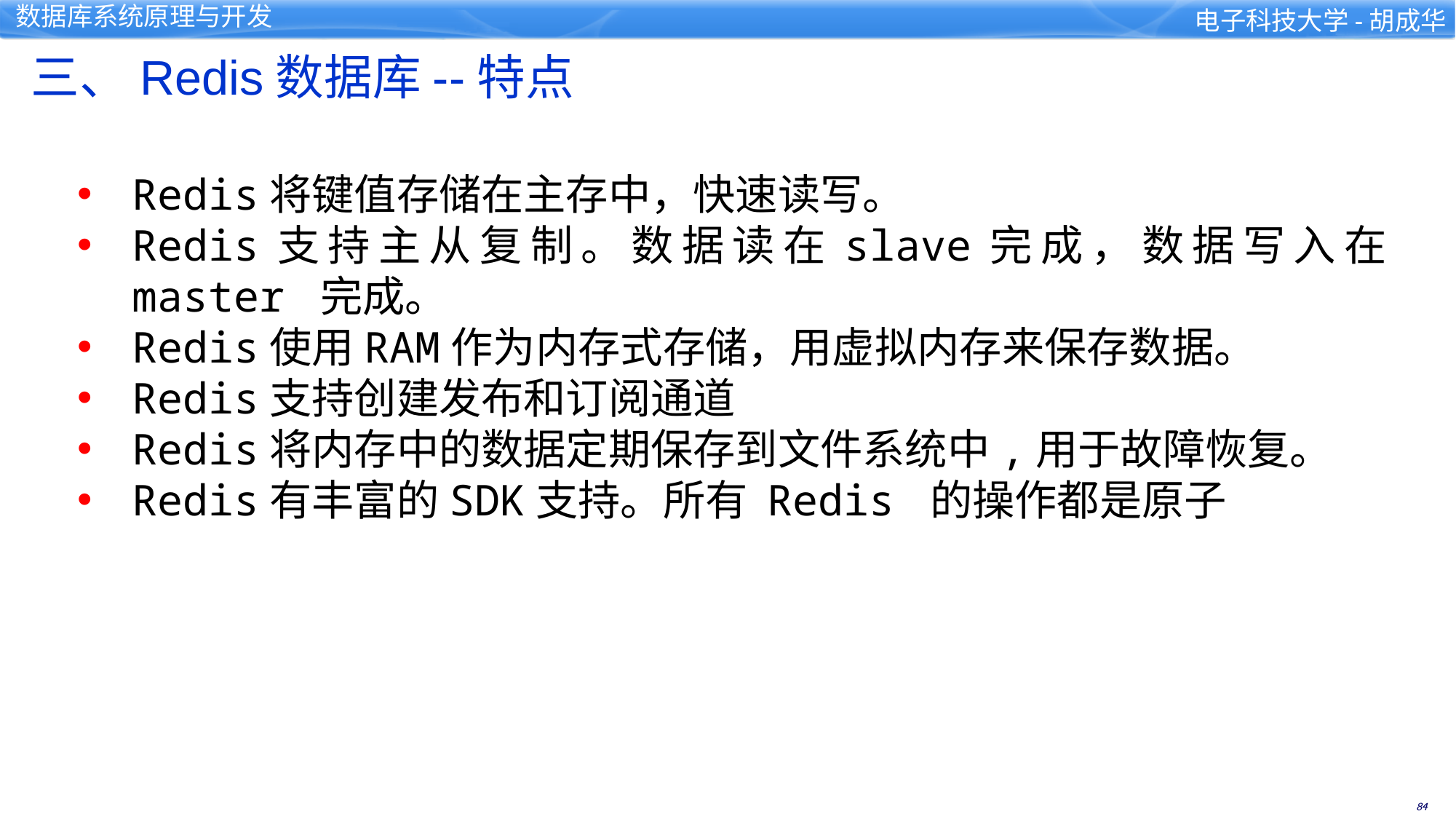

三、Redis数据库--特点
Redis将键值存储在主存中，快速读写。
Redis支持主从复制。数据读在slave完成，数据写入在 master 完成。
Redis使用RAM作为内存式存储，用虚拟内存来保存数据。
Redis支持创建发布和订阅通道
Redis将内存中的数据定期保存到文件系统中,用于故障恢复。
Redis有丰富的SDK支持。所有 Redis 的操作都是原子